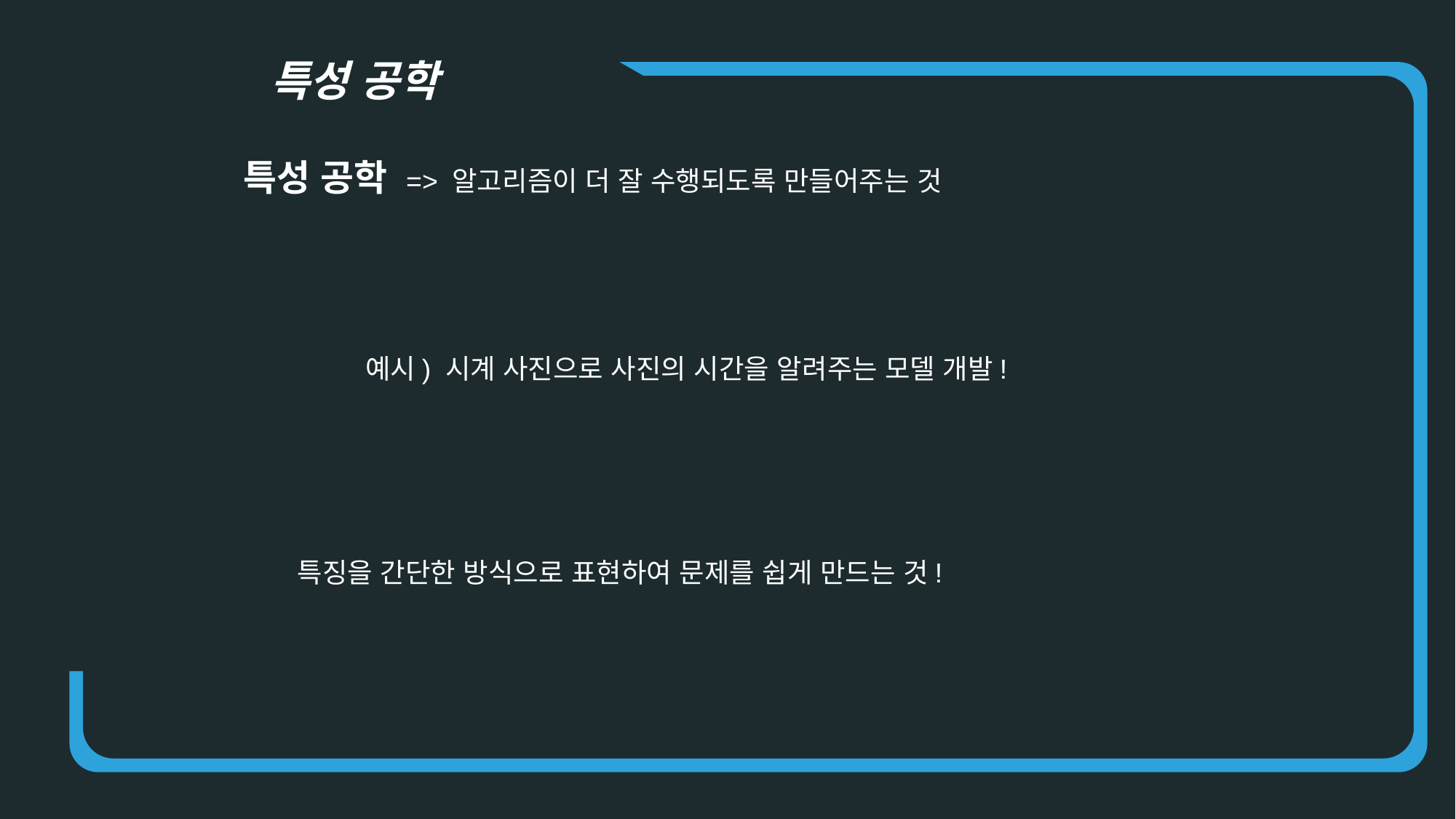

특성 공학

특성 공학 => 알고리즘이 더 잘 수행되도록 만들어주는 것
예시) 시계 사진으로 사진의 시간을 알려주는 모델 개발!
특징을 간단한 방식으로 표현하여 문제를 쉽게 만드는 것!